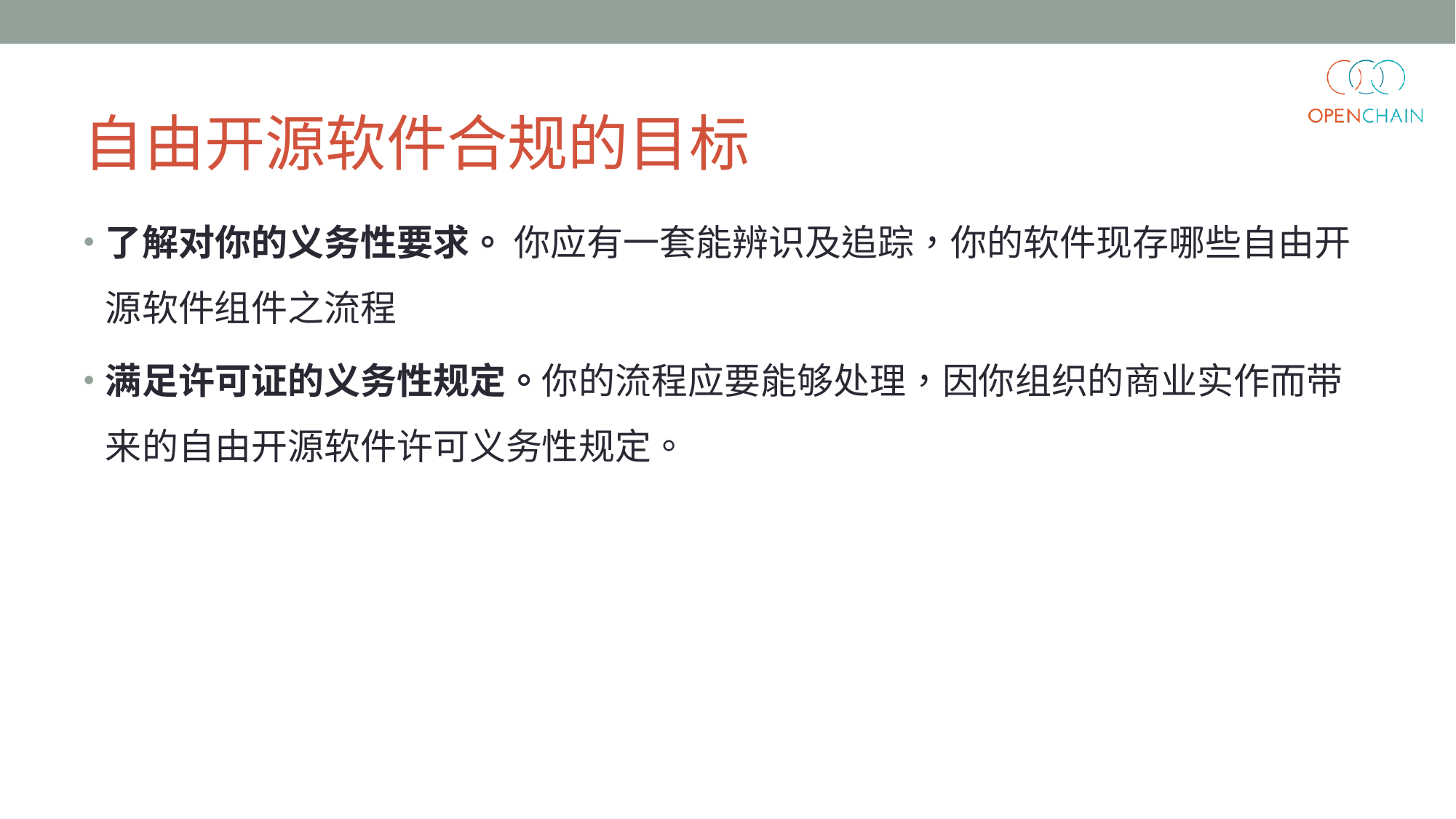

# 自由开源软件合规的目标
了解对你的义务性要求。 你应有一套能辨识及追踪，你的软件现存哪些自由开源软件组件之流程
满足许可证的义务性规定。你的流程应要能够处理，因你组织的商业实作而带来的自由开源软件许可义务性规定。